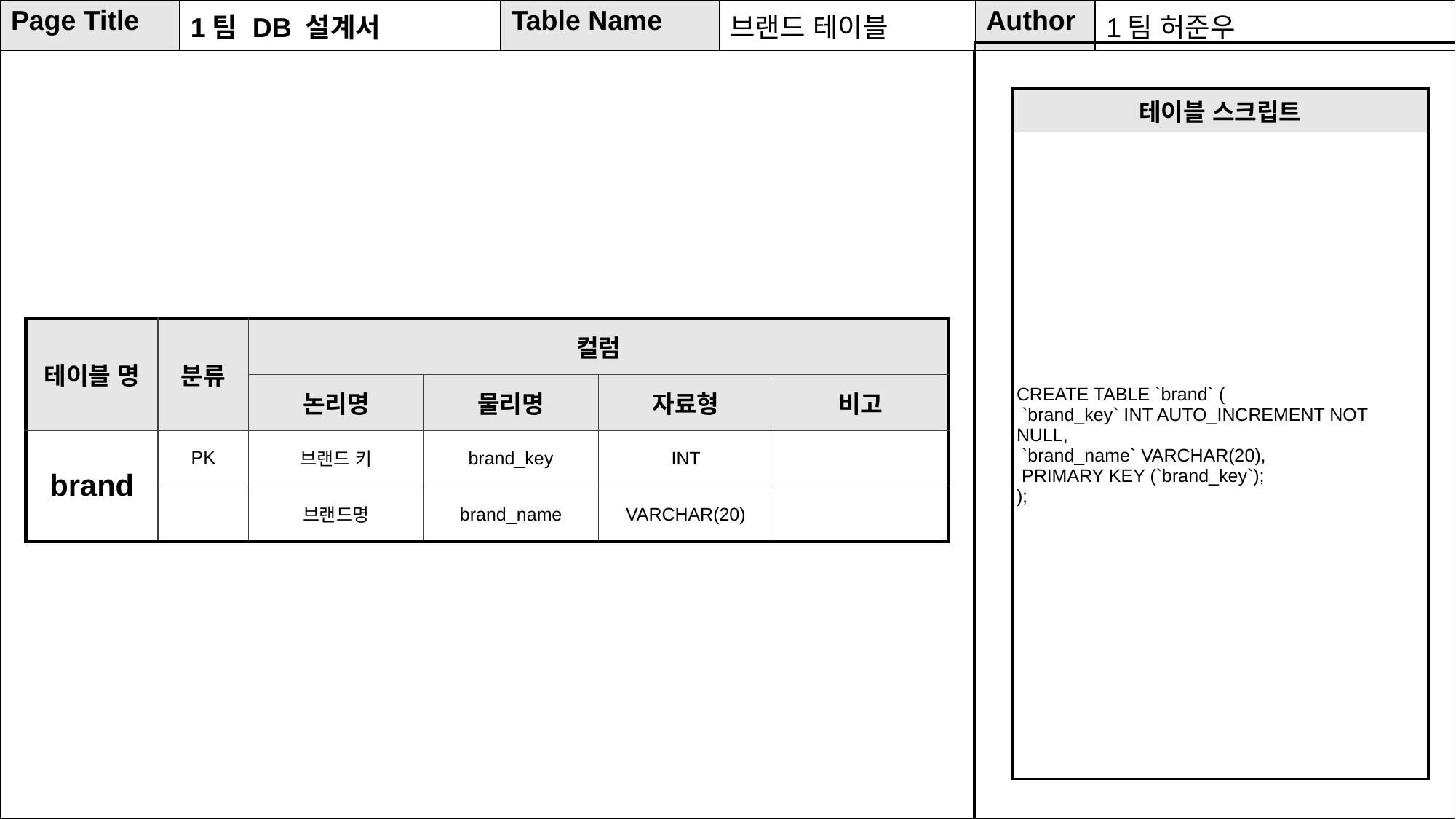

| Page Title | 1팀 DB 설계서 | Table Name | 브랜드 테이블 | Author | 1팀 허준우 |
| --- | --- | --- | --- | --- | --- |

테이블 기술서
| 테이블 스크립트 |
| --- |
| CREATE TABLE `brand` ( `brand\_key` INT AUTO\_INCREMENT NOT NULL, `brand\_name` VARCHAR(20), PRIMARY KEY (`brand\_key`); ); |
| 테이블 명 | 분류 | 컬럼 |  |  |  |
| --- | --- | --- | --- | --- | --- |
|  |  | 논리명 | 물리명 | 자료형 | 비고 |
| brand | PK | 브랜드 키 | brand\_key | INT |  |
|  |  | 브랜드명 | brand\_name | VARCHAR(20) |  |